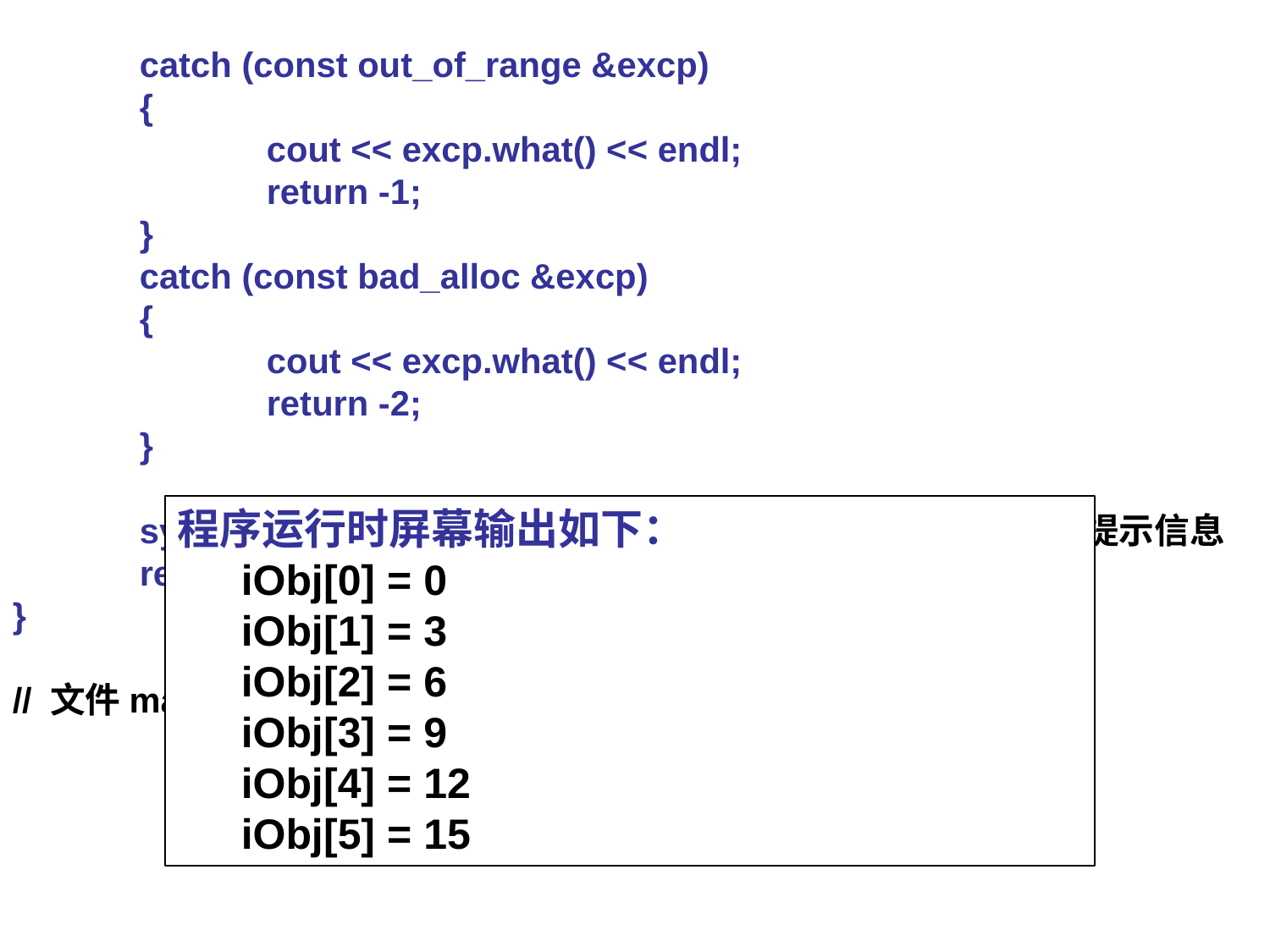

catch (const out_of_range &excp)
	{
		cout << excp.what() << endl;
		return -1;
	}
	catch (const bad_alloc &excp)
	{
		cout << excp.what() << endl;
		return -2;
	}

	system("PAUSE");	// 调用库函数system( )，输出系统提示信息
	return 0;               	// 返回值0, 返回操作系统
}

// 文件main_7_1.cpp结束
程序运行时屏幕输出如下：
iObj[0] = 0
iObj[1] = 3
iObj[2] = 6
iObj[3] = 9
iObj[4] = 12
iObj[5] = 15